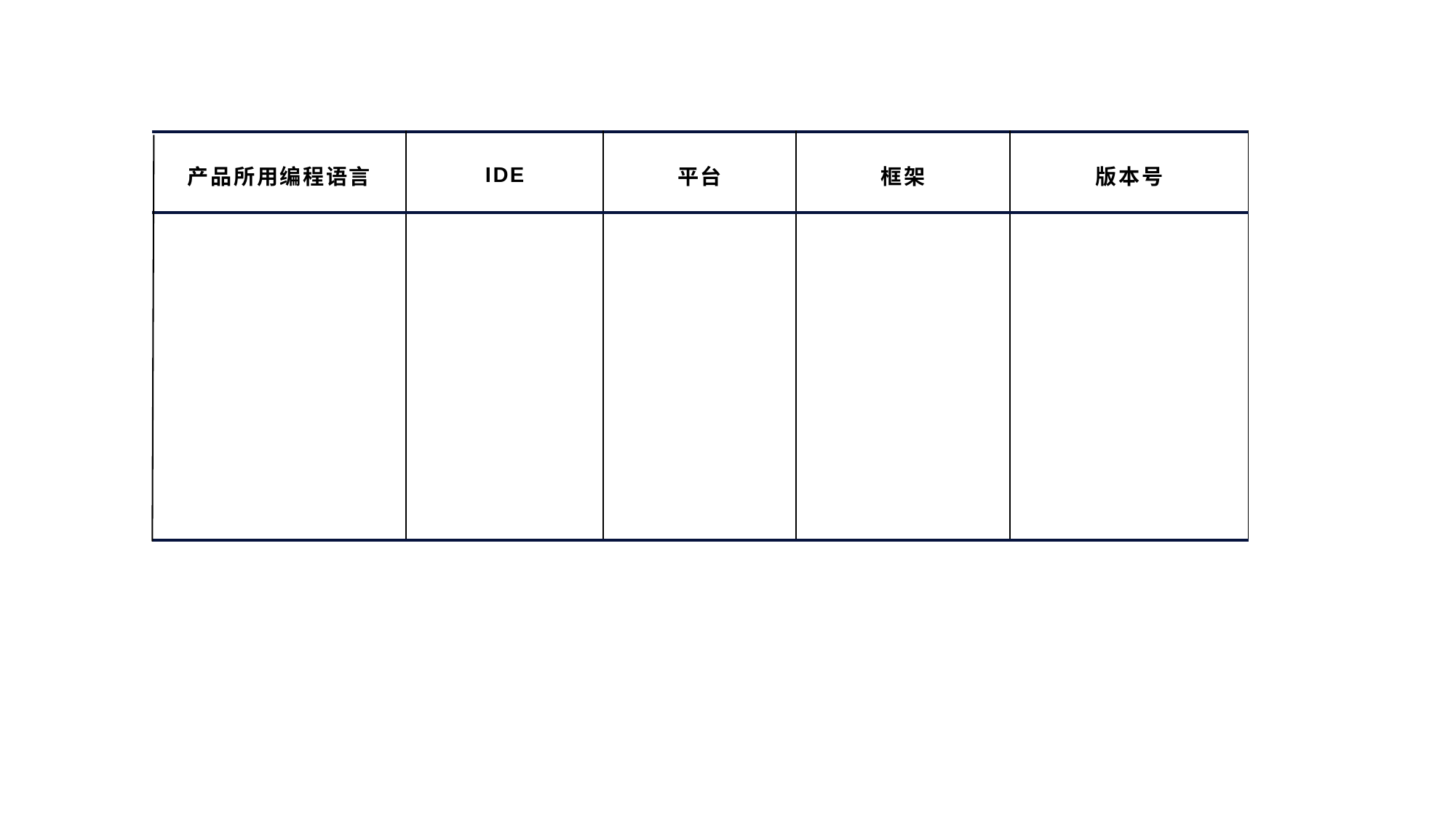

| 产品所用编程语言 | IDE | 平台 | 框架 | 版本号 |
| --- | --- | --- | --- | --- |
|  |  |  |  |  |
|  |  |  |  |  |